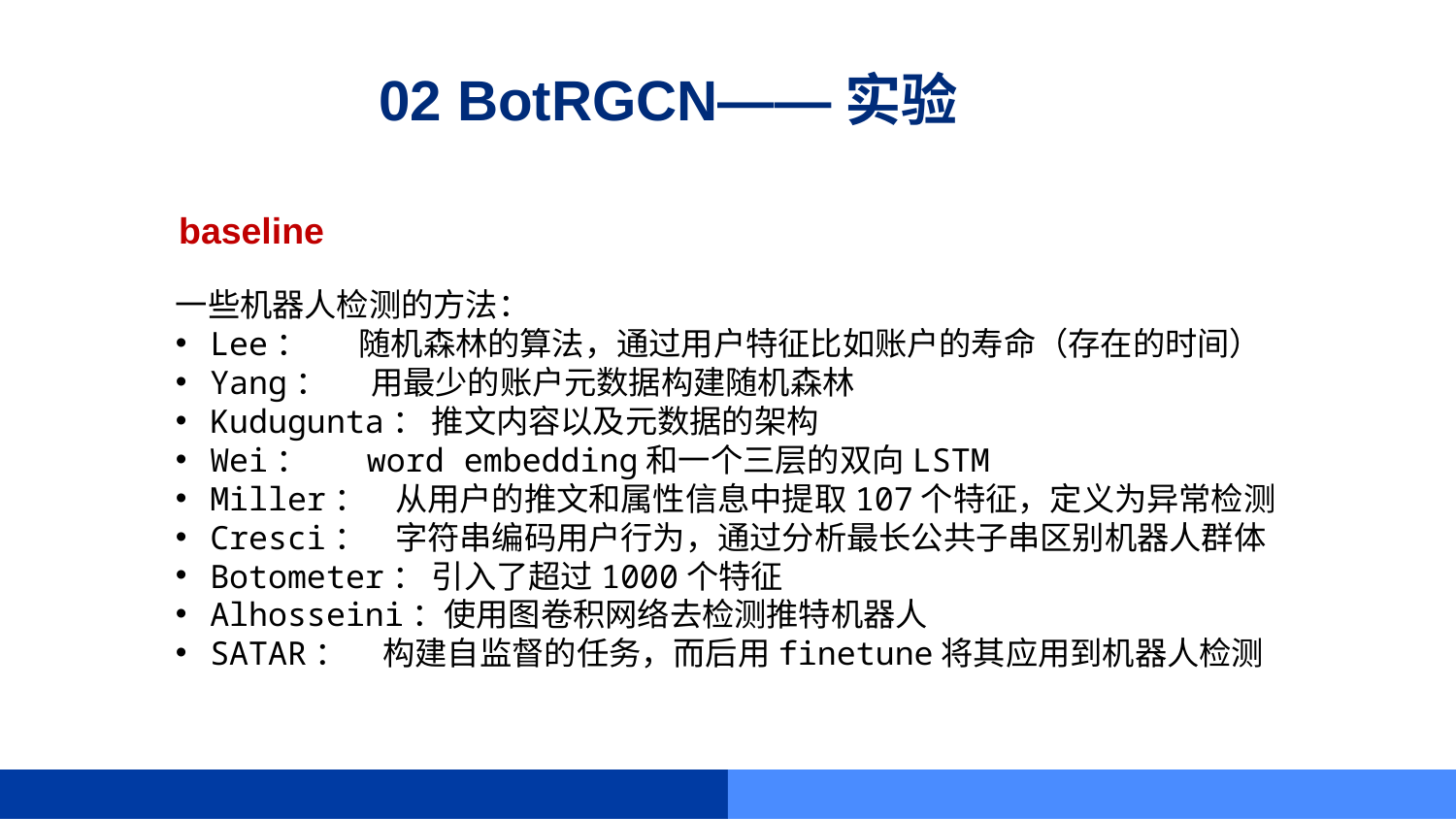

# 02 BotRGCN——实验
baseline
一些机器人检测的方法：
Lee：       随机森林的算法，通过用户特征比如账户的寿命（存在的时间）
Yang：      用最少的账户元数据构建随机森林
Kudugunta： 推文内容以及元数据的架构
Wei：       word embedding和一个三层的双向LSTM
Miller：    从用户的推文和属性信息中提取107个特征，定义为异常检测
Cresci：    字符串编码用户行为，通过分析最长公共子串区别机器人群体
Botometer： 引入了超过1000个特征
Alhosseini：使用图卷积网络去检测推特机器人
SATAR：     构建自监督的任务，而后用finetune将其应用到机器人检测